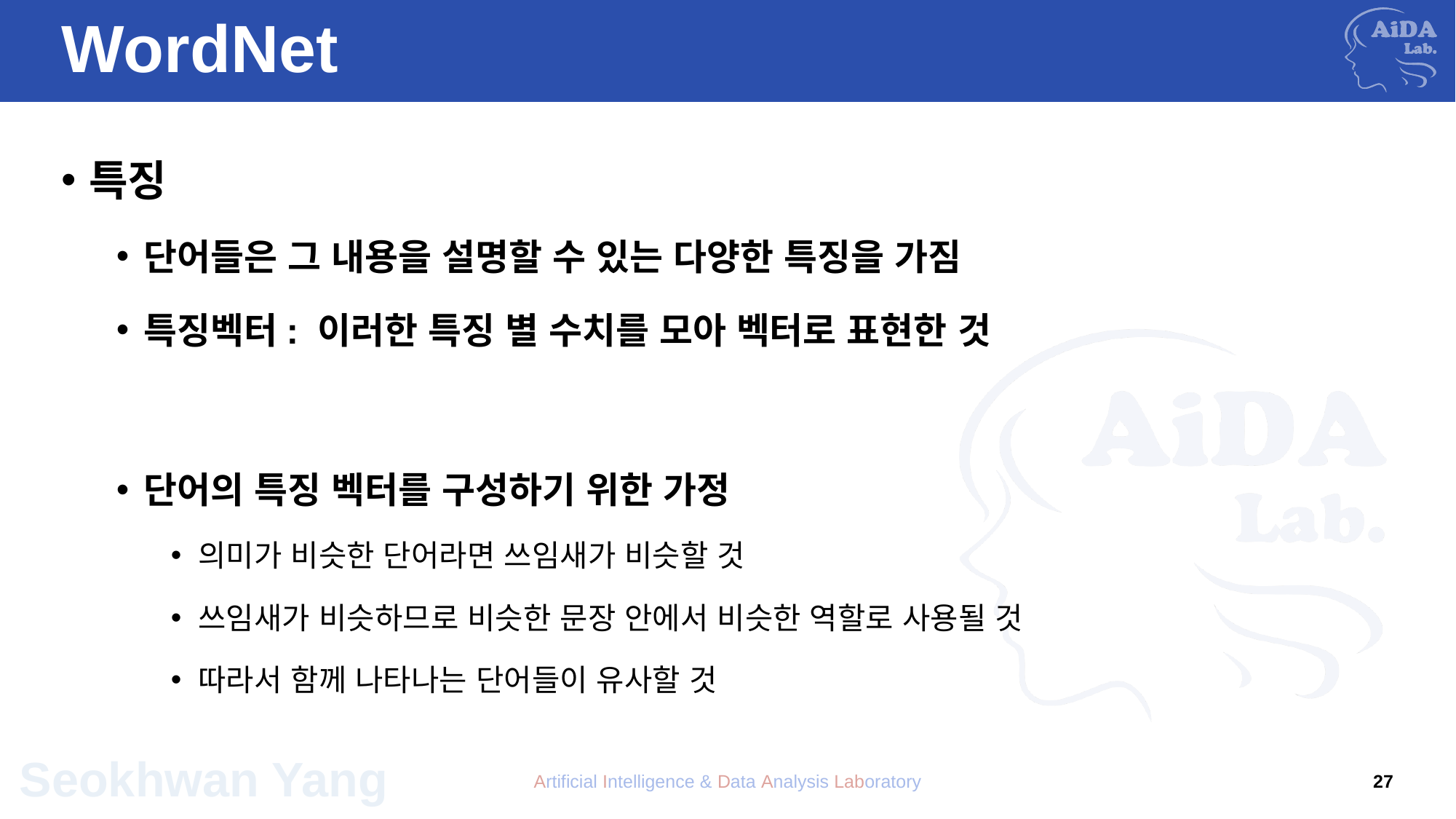

# WordNet
특징
단어들은 그 내용을 설명할 수 있는 다양한 특징을 가짐
특징벡터: 이러한 특징 별 수치를 모아 벡터로 표현한 것

단어의 특징 벡터를 구성하기 위한 가정
의미가 비슷한 단어라면 쓰임새가 비슷할 것
쓰임새가 비슷하므로 비슷한 문장 안에서 비슷한 역할로 사용될 것
따라서 함께 나타나는 단어들이 유사할 것
Artificial Intelligence & Data Analysis Laboratory
27